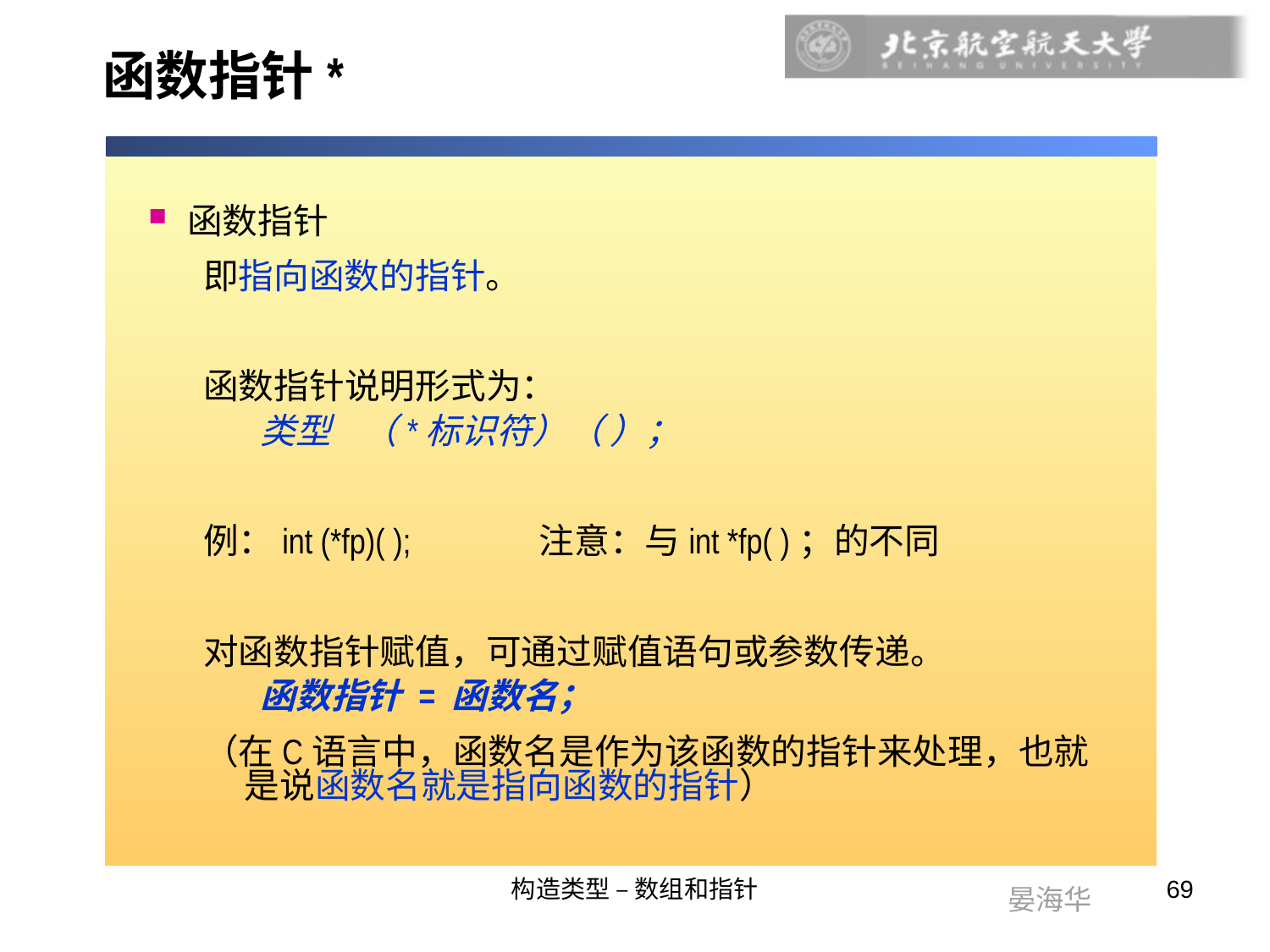

# 函数指针*
函数指针
即指向函数的指针。

函数指针说明形式为：
类型    （*标识符）（ ）；

例：int (*fp)( );	    注意：与int *fp( )；的不同

对函数指针赋值，可通过赋值语句或参数传递。
函数指针 = 函数名；
（在C语言中，函数名是作为该函数的指针来处理，也就是说函数名就是指向函数的指针）
构造类型 – 数组和指针
69